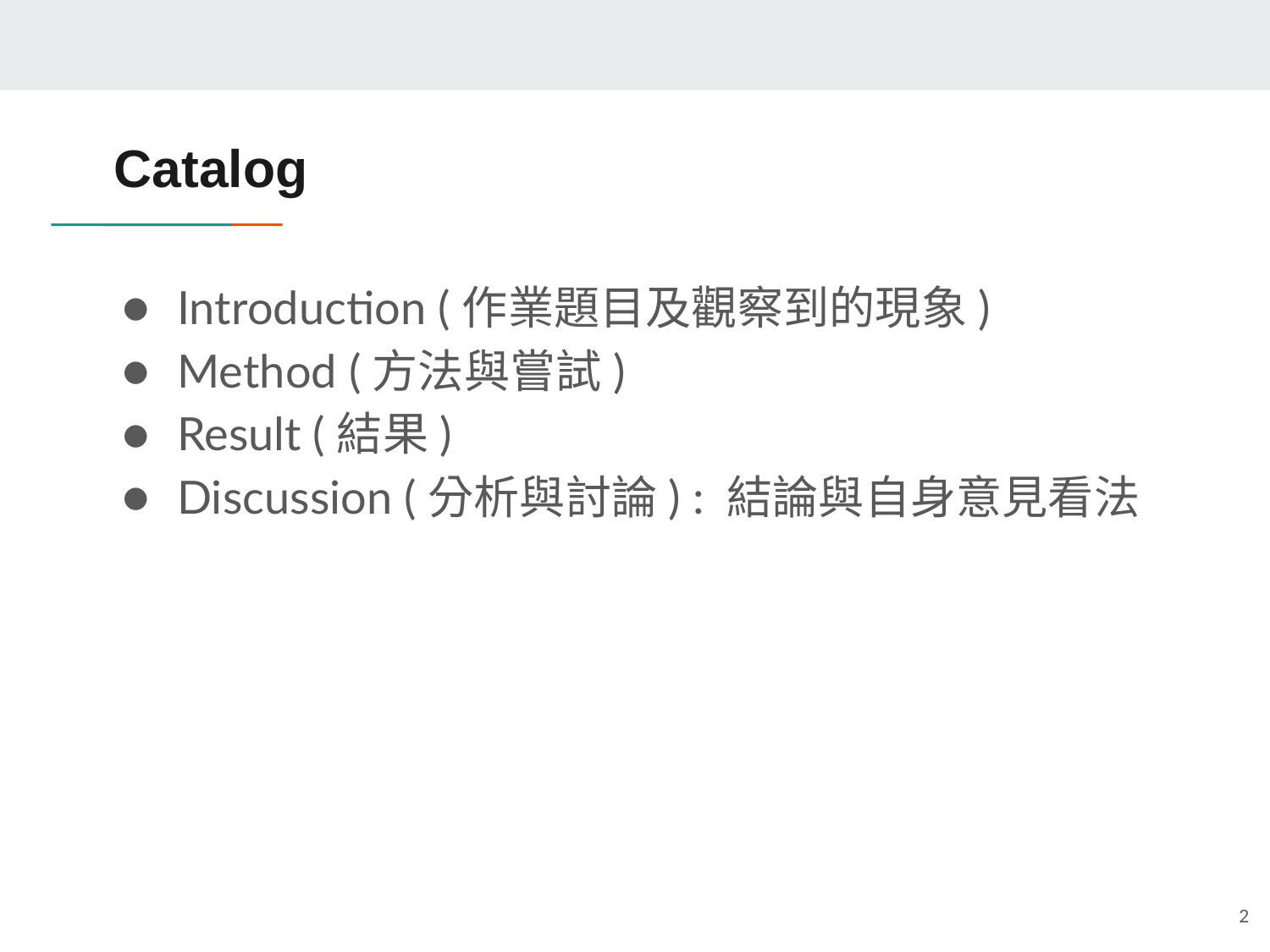

# Catalog
Introduction (作業題目及觀察到的現象)
Method (方法與嘗試)
Result (結果)
Discussion (分析與討論) : 結論與自身意見看法
2